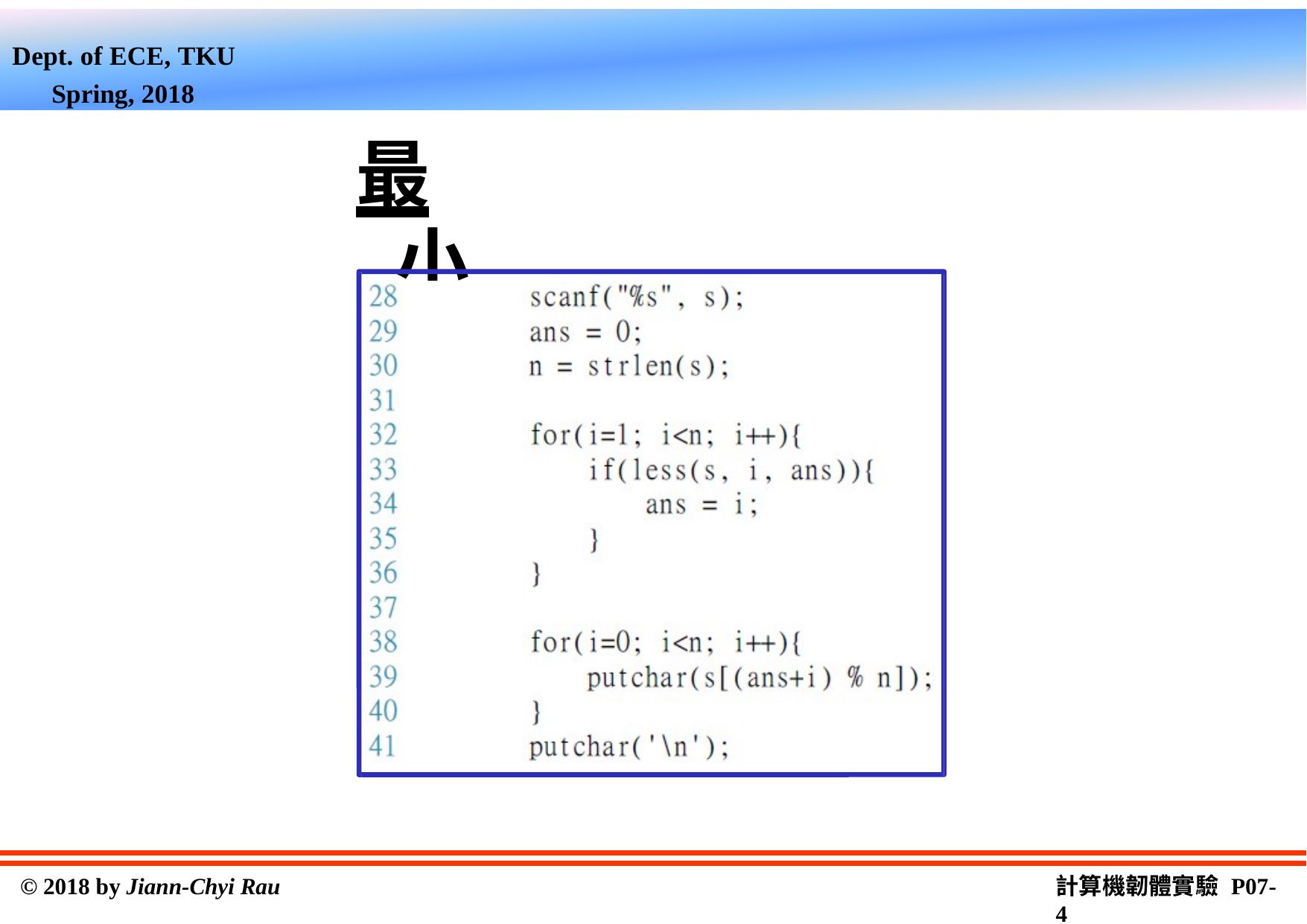

Dept. of ECE, TKU Spring, 2018
最小表示的求法

計算機韌體實驗 P07-4
© 2018 by Jiann-Chyi Rau